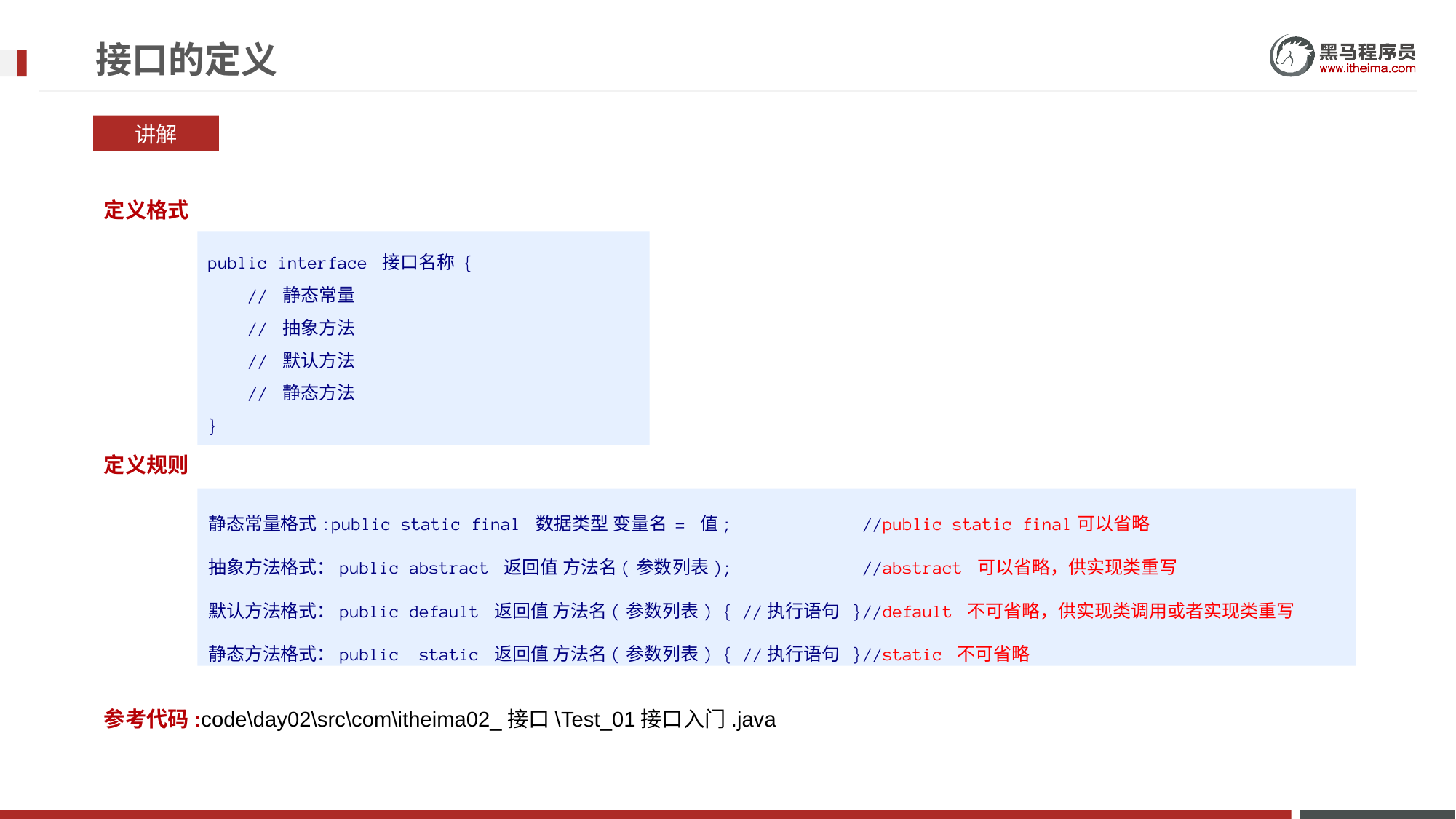

# 接口的定义
讲解
定义格式

定义规则

参考代码:code\day02\src\com\itheima02_接口\Test_01接口入门.java
public interface 接口名称 {
    // 静态常量
    // 抽象方法
    // 默认方法
    // 静态方法
}
静态常量格式:public static final 数据类型 变量名 = 值;    	//public static final可以省略
抽象方法格式：public abstract 返回值 方法名(参数列表);		//abstract 可以省略，供实现类重写
默认方法格式：public default 返回值 方法名(参数列表) { //执行语句  }	//default 不可省略，供实现类调用或者实现类重写
静态方法格式：public  static 返回值 方法名(参数列表) { //执行语句  }	//static 不可省略